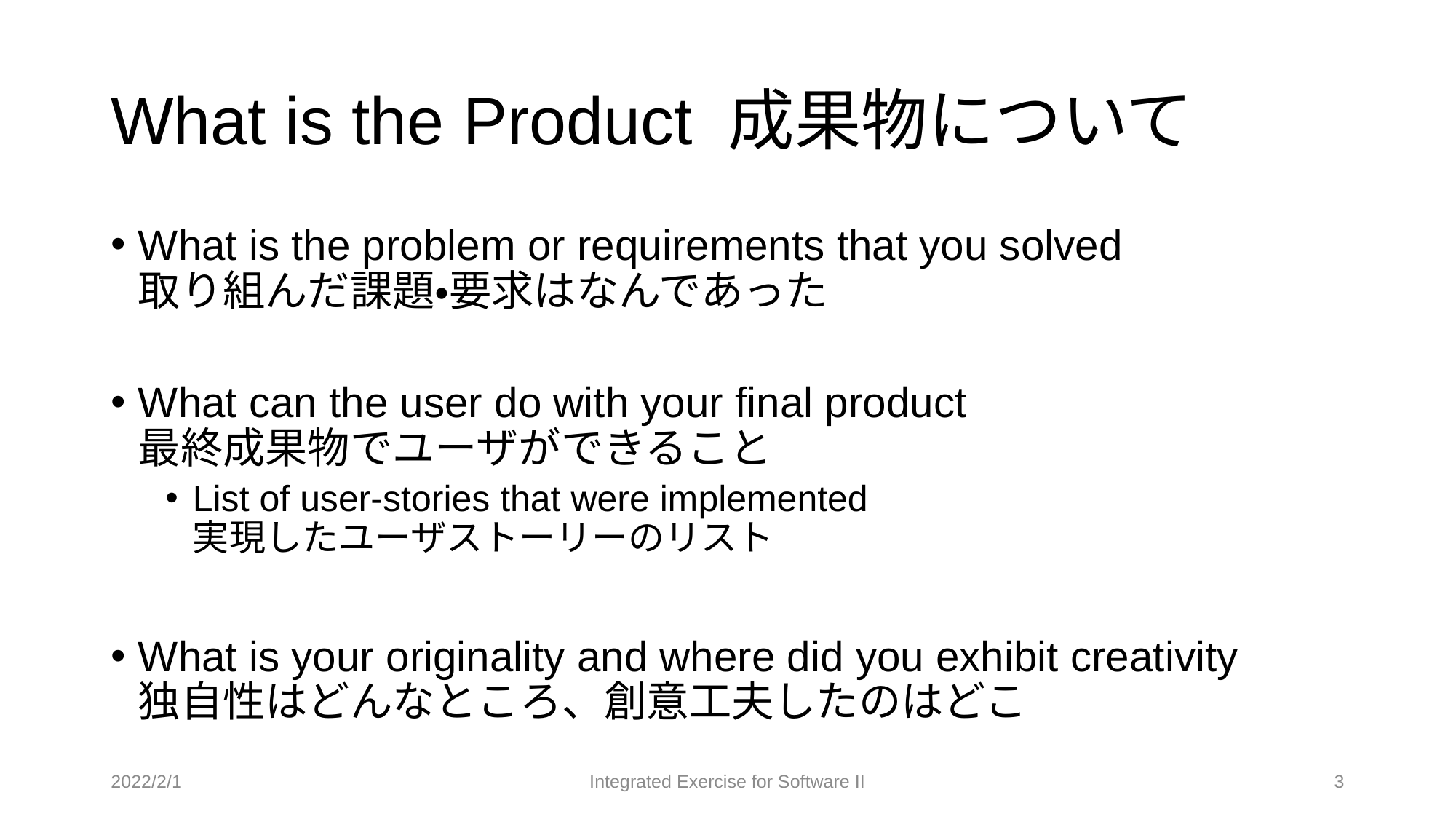

# What is the Product 成果物について
What is the problem or requirements that you solved
取り組んだ課題・要求はなんであった
What can the user do with your final product
最終成果物でユーザができること
List of user-stories that were implemented
実現したユーザストーリーのリスト

What is your originality and where did you exhibit creativity
独自性はどんなところ、創意工夫したのはどこ
2022/2/1
Integrated Exercise for Software II
3